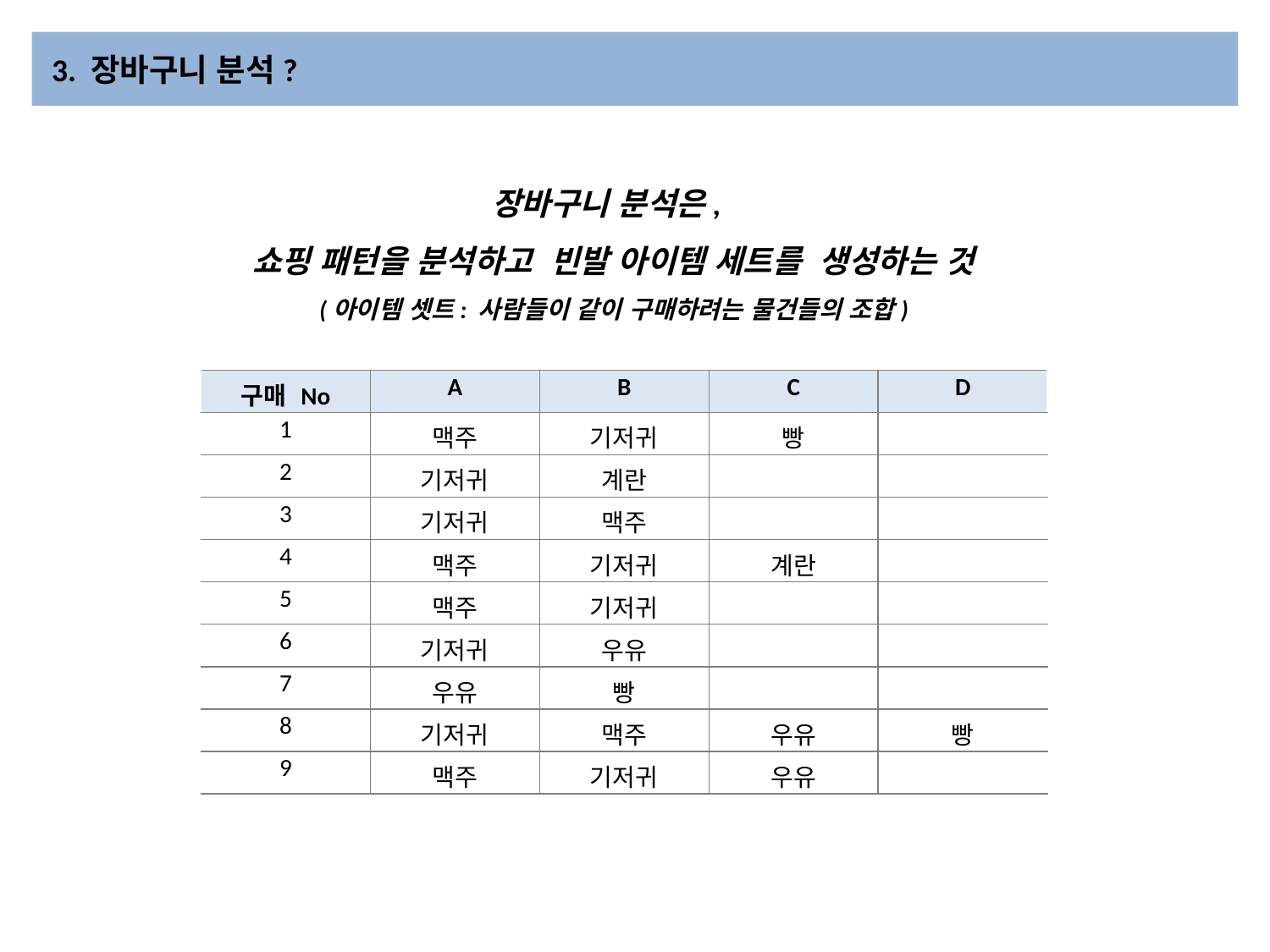

# 3. 장바구니 분석?
장바구니 분석은,
쇼핑 패턴을 분석하고  빈발 아이템 세트를  생성하는 것
(아이템 셋트: 사람들이 같이 구매하려는 물건들의 조합)
| 구매 No | A | B | C | D |
| --- | --- | --- | --- | --- |
| 1 | 맥주 | 기저귀 | 빵 |  |
| 2 | 기저귀 | 계란 |  |  |
| 3 | 기저귀 | 맥주 |  |  |
| 4 | 맥주 | 기저귀 | 계란 |  |
| 5 | 맥주 | 기저귀 |  |  |
| 6 | 기저귀 | 우유 |  |  |
| 7 | 우유 | 빵 |  |  |
| 8 | 기저귀 | 맥주 | 우유 | 빵 |
| 9 | 맥주 | 기저귀 | 우유 |  |